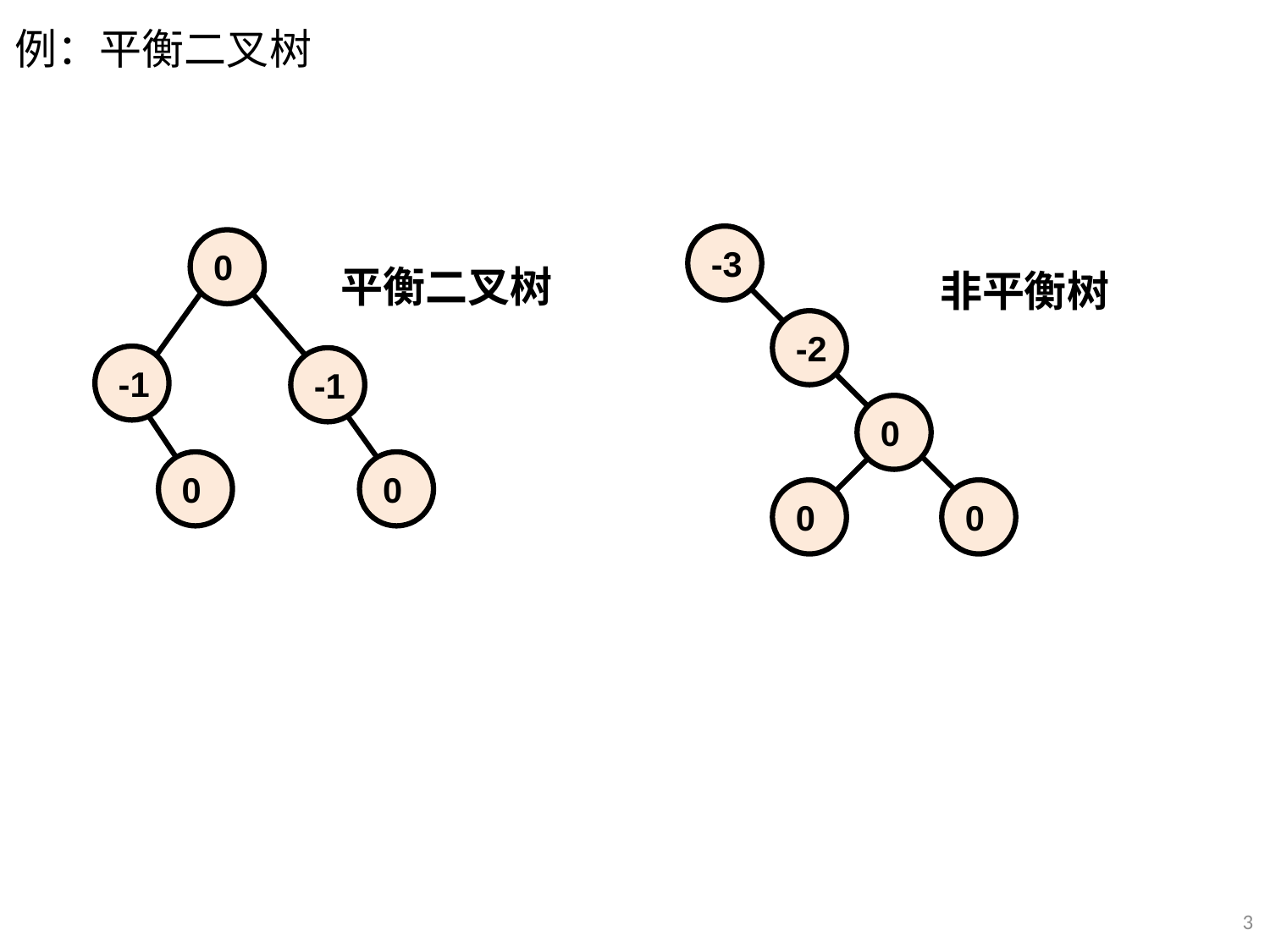

例：平衡二叉树
-3

-2

0

0
0
0

-1
-1

0
0
平衡二叉树
非平衡树
3